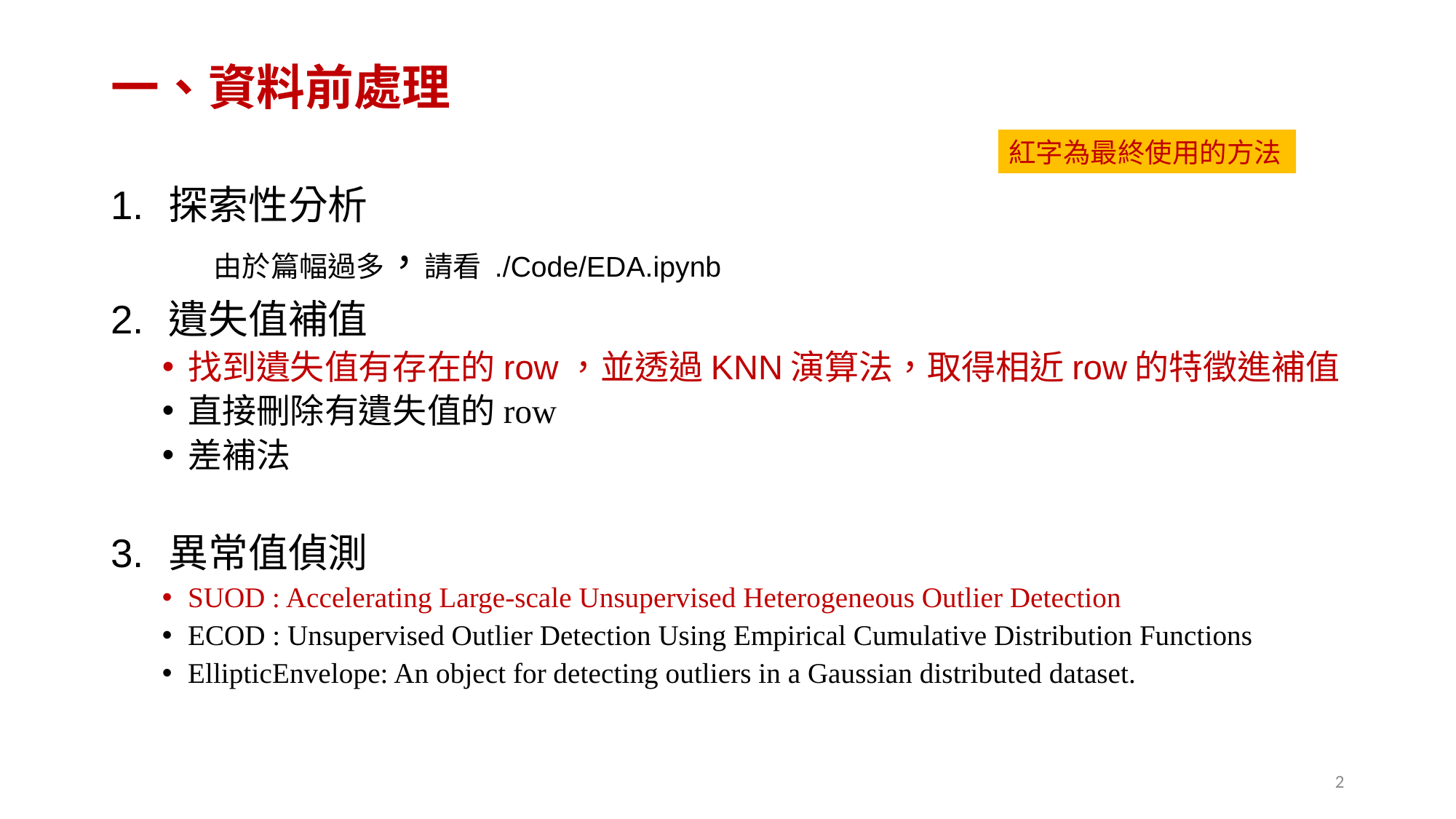

# 一、資料前處理
紅字為最終使用的方法
探索性分析
	由於篇幅過多，請看 ./Code/EDA.ipynb
遺失值補值
找到遺失值有存在的row，並透過KNN演算法，取得相近row的特徵進補值
直接刪除有遺失值的row
差補法

異常值偵測
SUOD : Accelerating Large-scale Unsupervised Heterogeneous Outlier Detection
ECOD : Unsupervised Outlier Detection Using Empirical Cumulative Distribution Functions
EllipticEnvelope: An object for detecting outliers in a Gaussian distributed dataset.

2